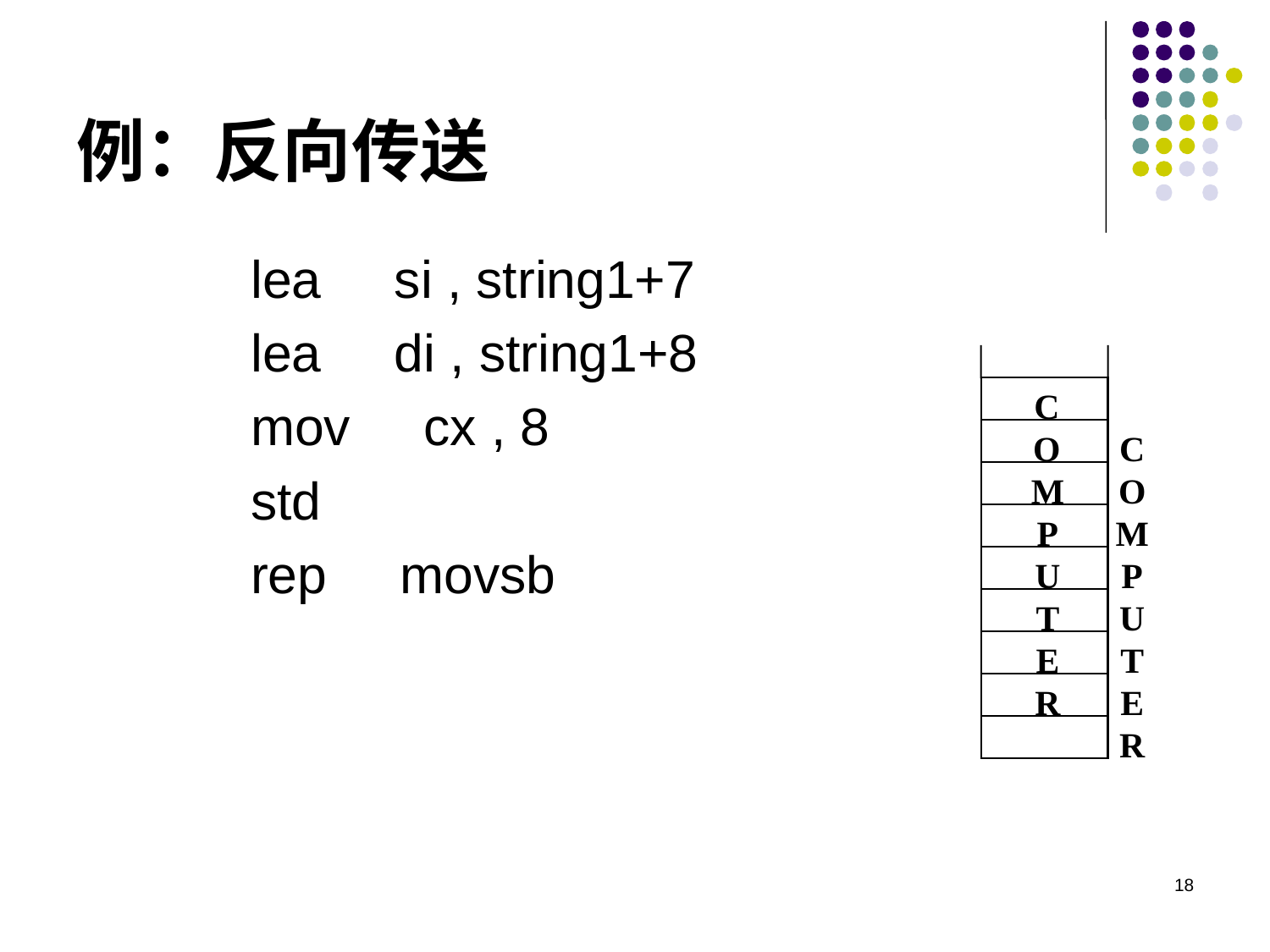

# 例：反向传送
		lea     si , string1+7
        	lea     di , string1+8
        	mov     cx , 8
        	std
        	rep     movsb

C

O
C

M
O

P
M

U
P

T
U

E
T

R
E

R
18